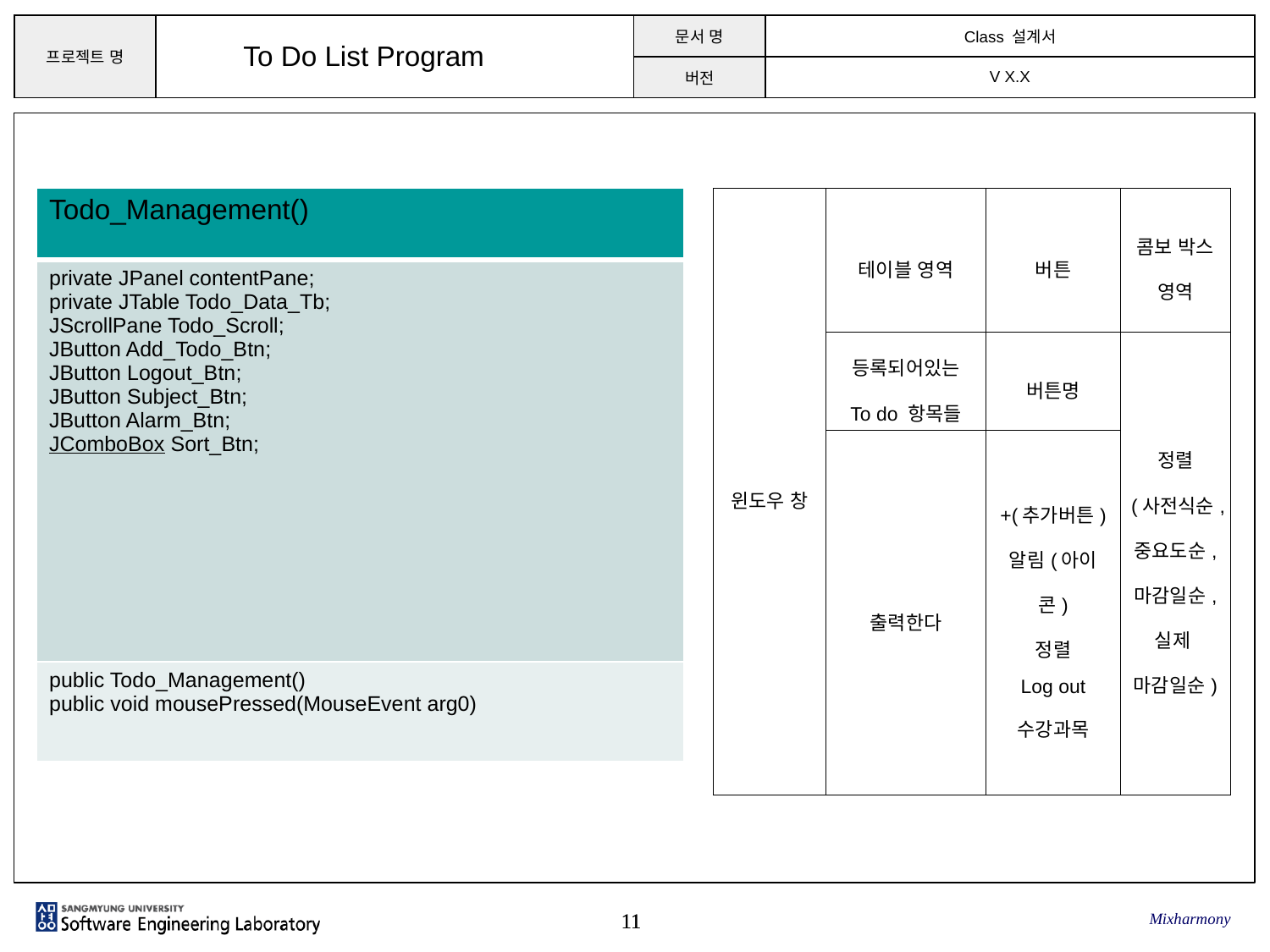

To Do List Program
| Todo\_Management() |
| --- |
| private JPanel contentPane; private JTable Todo\_Data\_Tb; JScrollPane Todo\_Scroll; JButton Add\_Todo\_Btn; JButton Logout\_Btn; JButton Subject\_Btn; JButton Alarm\_Btn; JComboBox Sort\_Btn; |
| public Todo\_Management() public void mousePressed(MouseEvent arg0) |
| 윈도우 창 | 테이블 영역 | 버튼 | 콤보 박스 영역 |
| --- | --- | --- | --- |
|  | 등록되어있는 To do 항목들 | 버튼명 | 정렬 (사전식순, 중요도순, 마감일순, 실제 마감일순) |
|  | 출력한다 | +(추가버튼) 알림(아이콘) 정렬 Log out 수강과목 |  |
Mixharmony